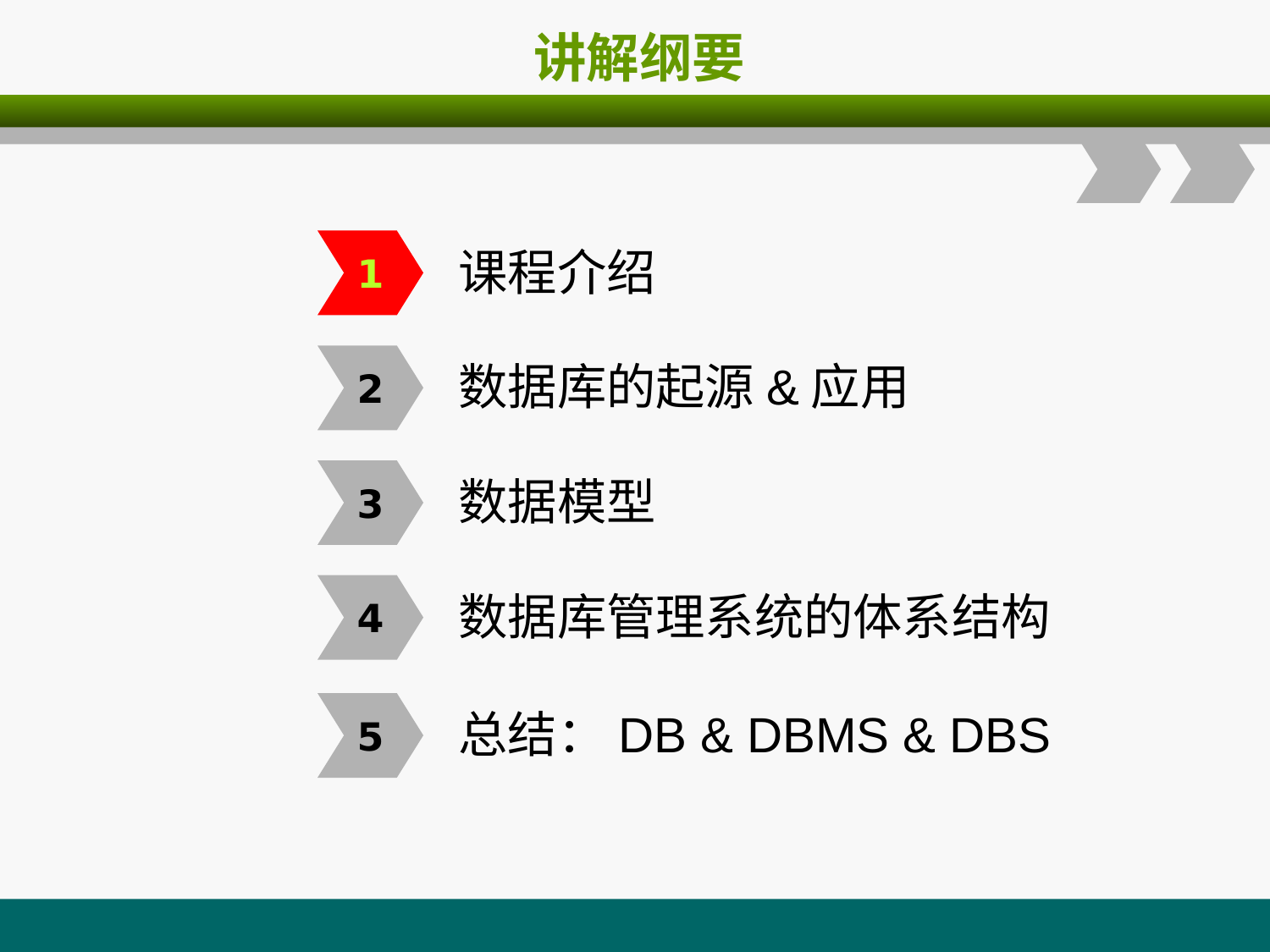

# 讲解纲要
1
 课程介绍
2
 数据库的起源&应用
3
 数据模型
4
 数据库管理系统的体系结构
5
 总结：DB & DBMS & DBS